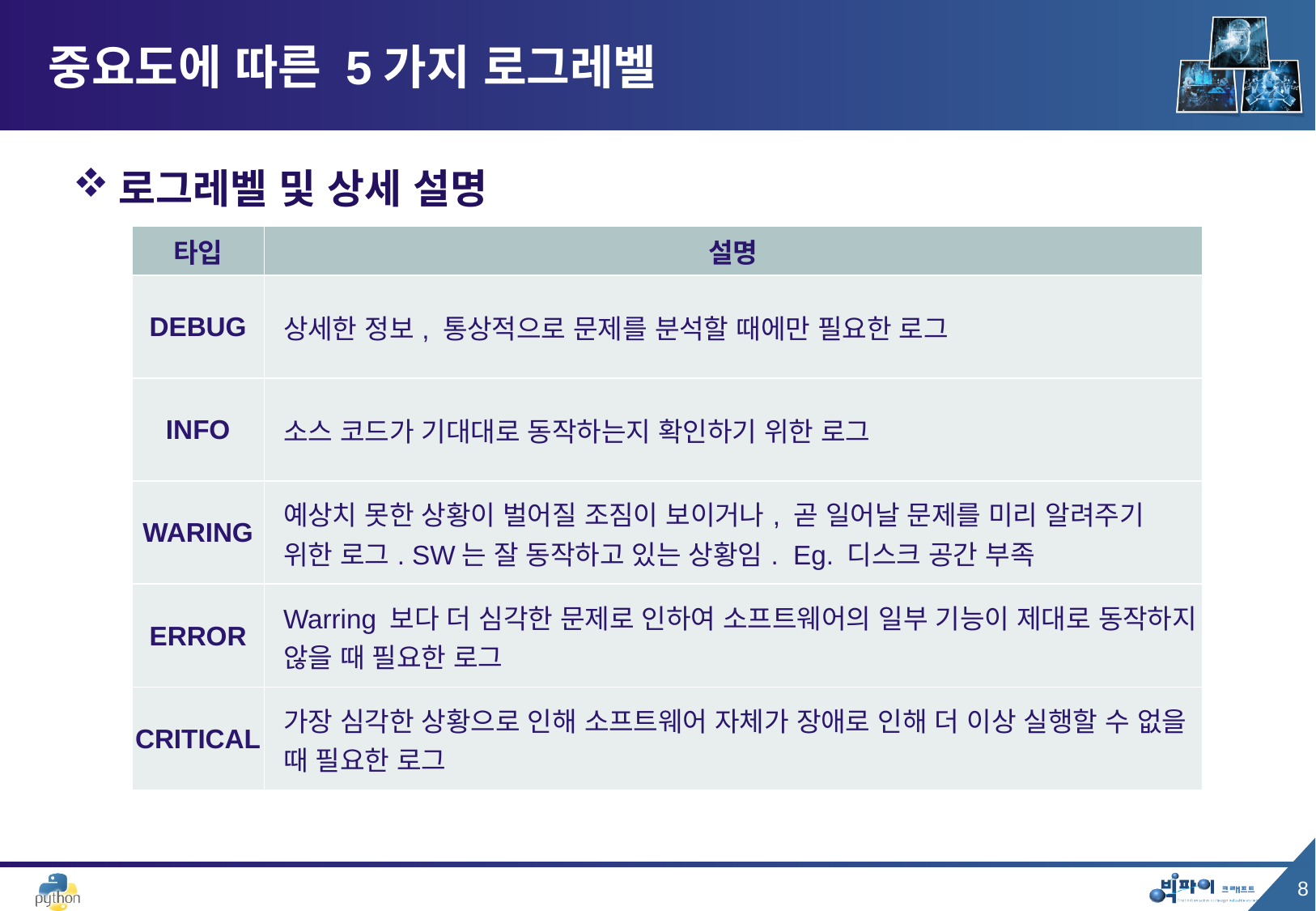

# 중요도에 따른 5가지 로그레벨
로그레벨 및 상세 설명
| 타입 | 설명 |
| --- | --- |
| DEBUG | 상세한 정보, 통상적으로 문제를 분석할 때에만 필요한 로그 |
| INFO | 소스 코드가 기대대로 동작하는지 확인하기 위한 로그 |
| WARING | 예상치 못한 상황이 벌어질 조짐이 보이거나, 곧 일어날 문제를 미리 알려주기 위한 로그. SW는 잘 동작하고 있는 상황임. Eg. 디스크 공간 부족 |
| ERROR | Warring 보다 더 심각한 문제로 인하여 소프트웨어의 일부 기능이 제대로 동작하지 않을 때 필요한 로그 |
| CRITICAL | 가장 심각한 상황으로 인해 소프트웨어 자체가 장애로 인해 더 이상 실행할 수 없을 때 필요한 로그 |